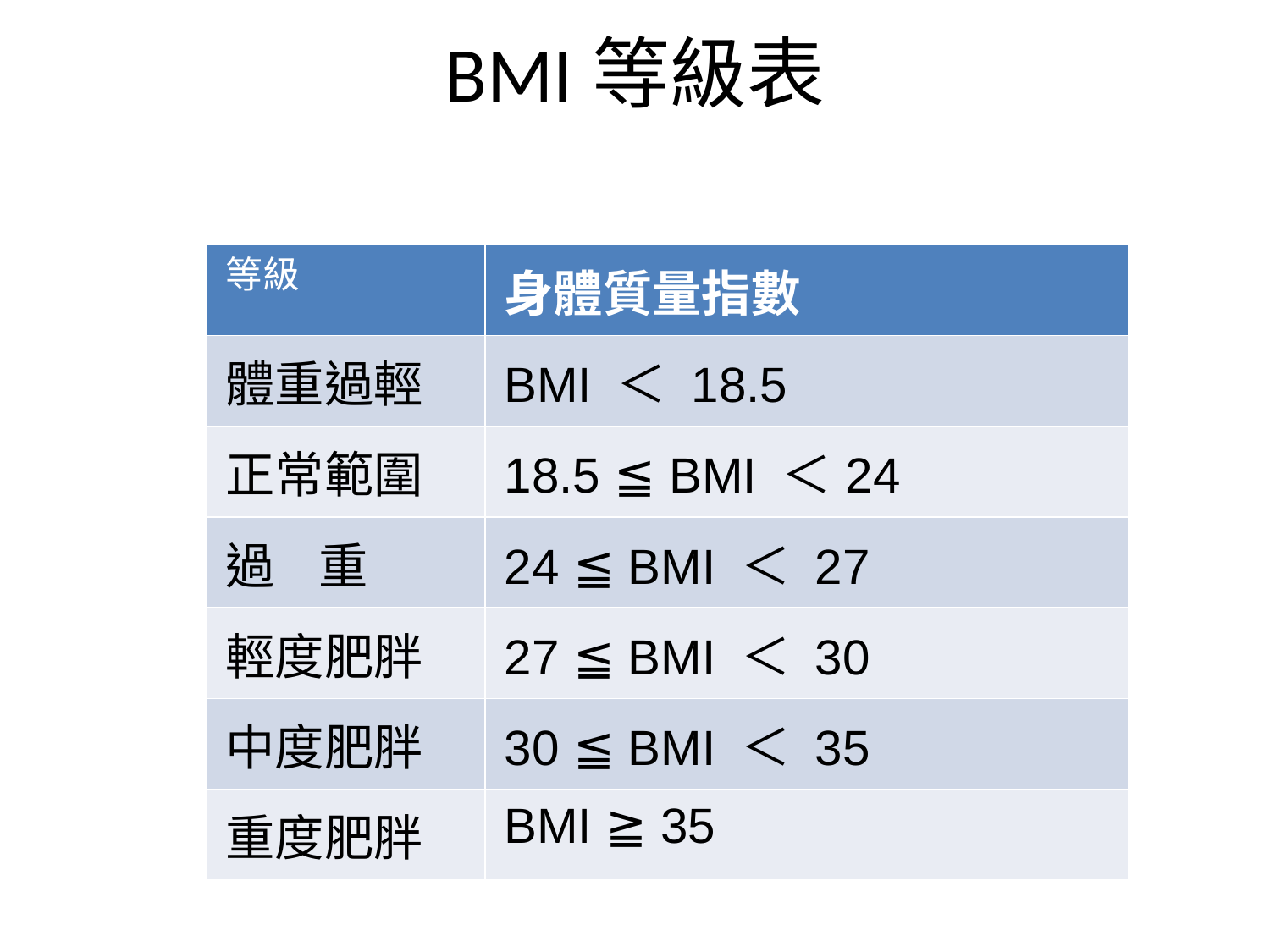

# BMI等級表

| 等級 | 身體質量指數 |
| --- | --- |
| 體重過輕 | BMI ＜ 18.5 |
| 正常範圍 | 18.5 ≦ BMI ＜24 |
| 過    重 | 24 ≦ BMI ＜ 27 |
| 輕度肥胖 | 27 ≦ BMI ＜ 30 |
| 中度肥胖 | 30 ≦ BMI ＜ 35 |
| 重度肥胖 | BMI ≧ 35 |